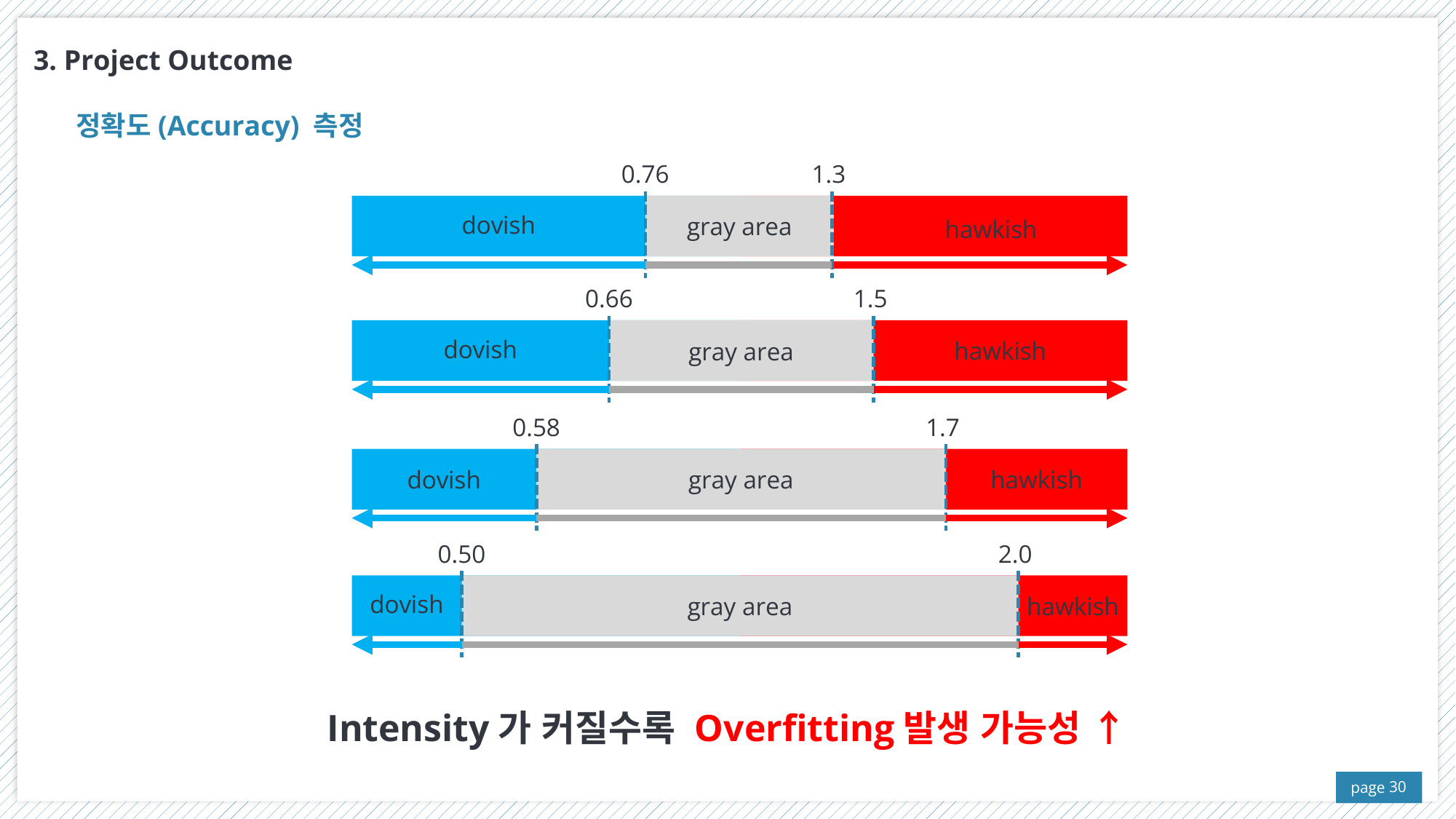

3. Project Outcome
정확도(Accuracy) 측정
0.76
1.3

gray area

dovish
hawkish
0.66
1.5

gray area
dovish
hawkish
0.58
1.7

gray area
dovish
hawkish
0.50
2.0

gray area
dovish
hawkish
Intensity가 커질수록 Overfitting발생 가능성 ↑
30